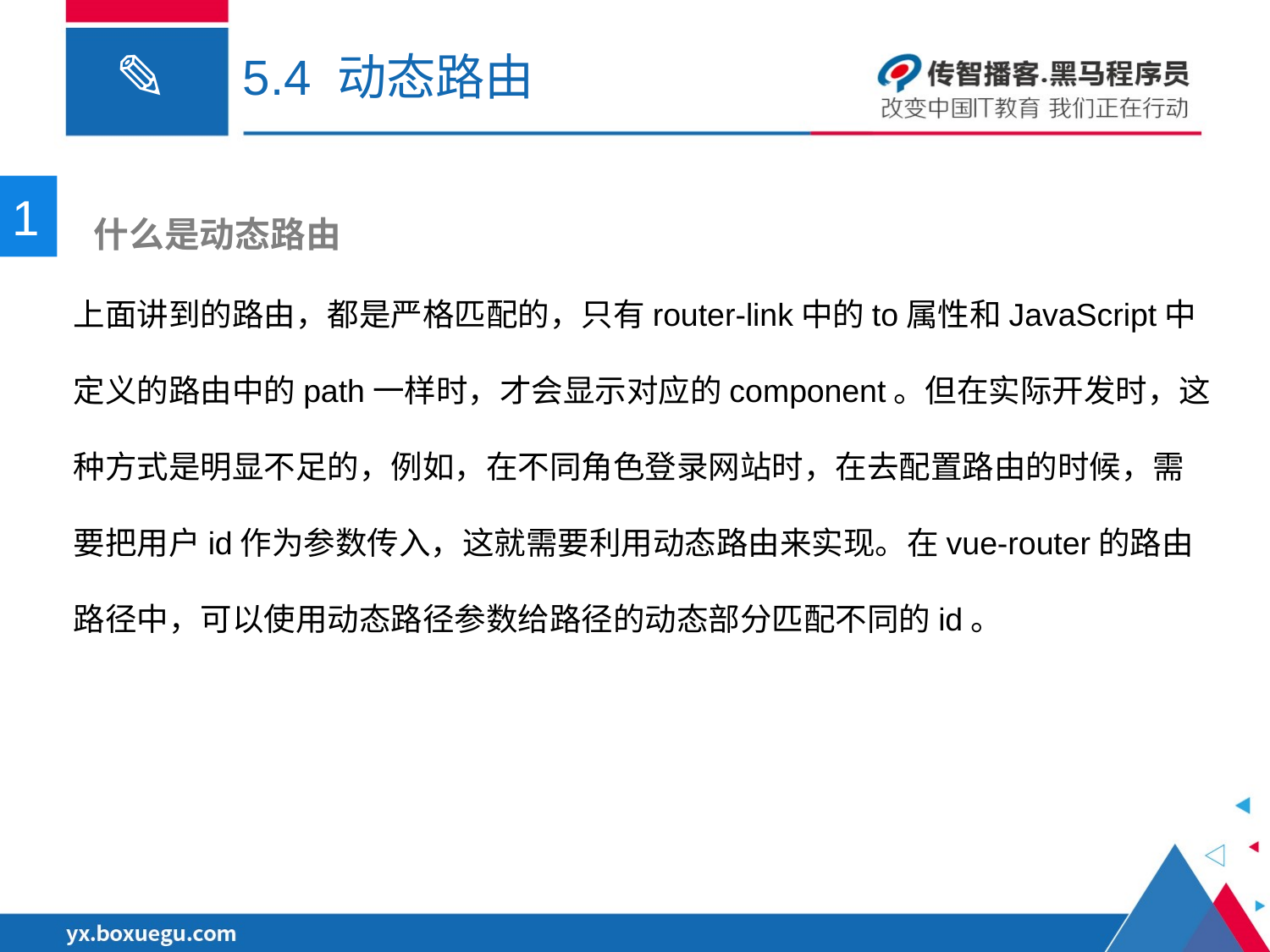

# 5.4 动态路由

1
  什么是动态路由
上面讲到的路由，都是严格匹配的，只有router-link中的to属性和JavaScript中定义的路由中的path一样时，才会显示对应的component。但在实际开发时，这种方式是明显不足的，例如，在不同角色登录网站时，在去配置路由的时候，需要把用户id作为参数传入，这就需要利用动态路由来实现。在vue-router的路由路径中，可以使用动态路径参数给路径的动态部分匹配不同的id。